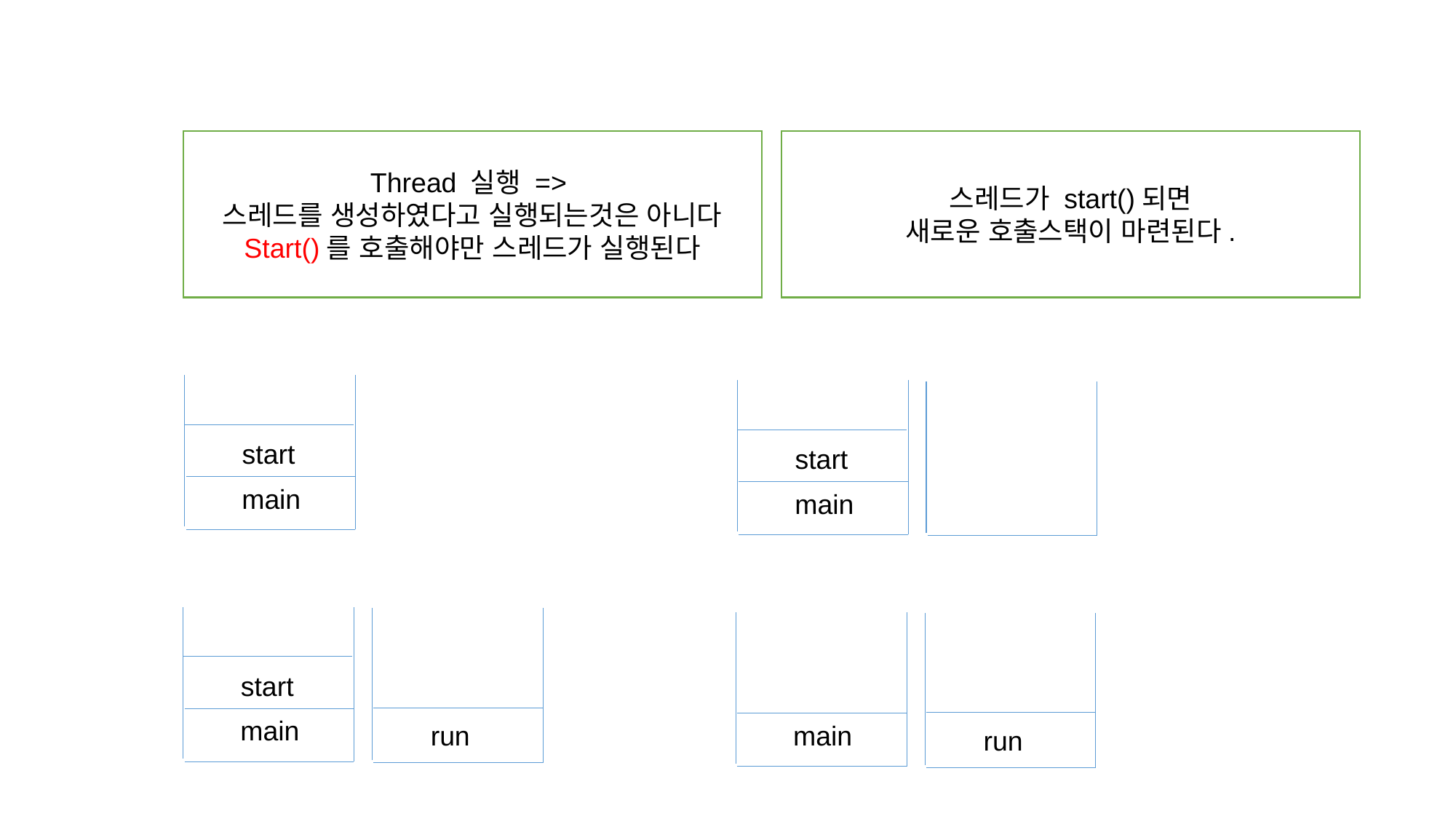

Thread 실행 =>
스레드를 생성하였다고 실행되는것은 아니다
Start()를 호출해야만 스레드가 실행된다
스레드가 start()되면
새로운 호출스택이 마련된다.
start
start
main
main
start
main
run
main
run